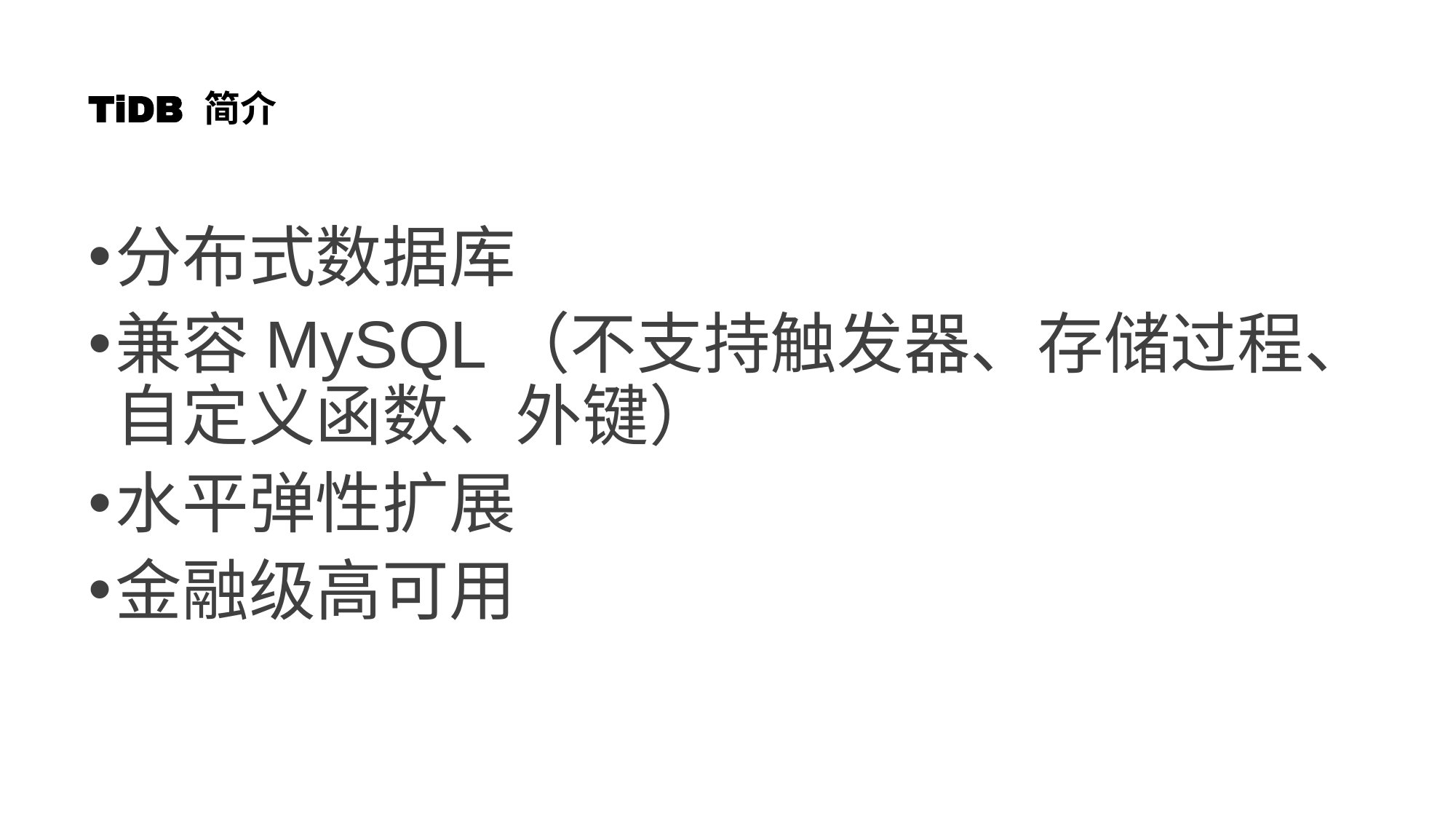

# TiDB 简介
分布式数据库
兼容MySQL（不支持触发器、存储过程、自定义函数、外键）
水平弹性扩展
金融级高可用